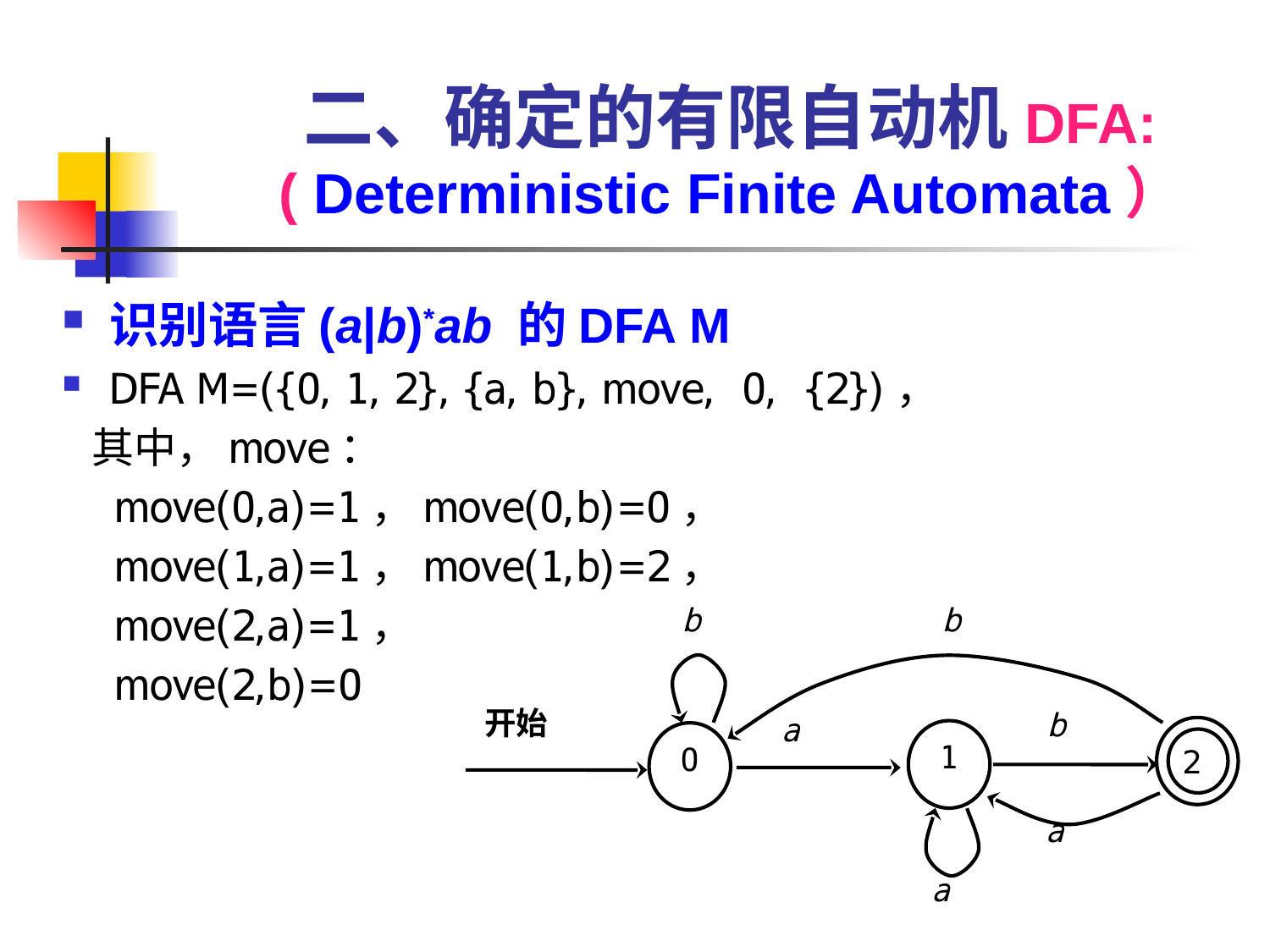

# 二、确定的有限自动机DFA:( Deterministic Finite Automata）
识别语言(a|b)*ab 的DFA M
DFA M=({0, 1, 2}, {a, b}, move,  0,  {2})，
  其中，move：
    move(0,a)=1，move(0,b)=0，
    move(1,a)=1，move(1,b)=2，
    move(2,a)=1，
    move(2,b)=0

b
b

开始
b
a

2
1
0

a

a